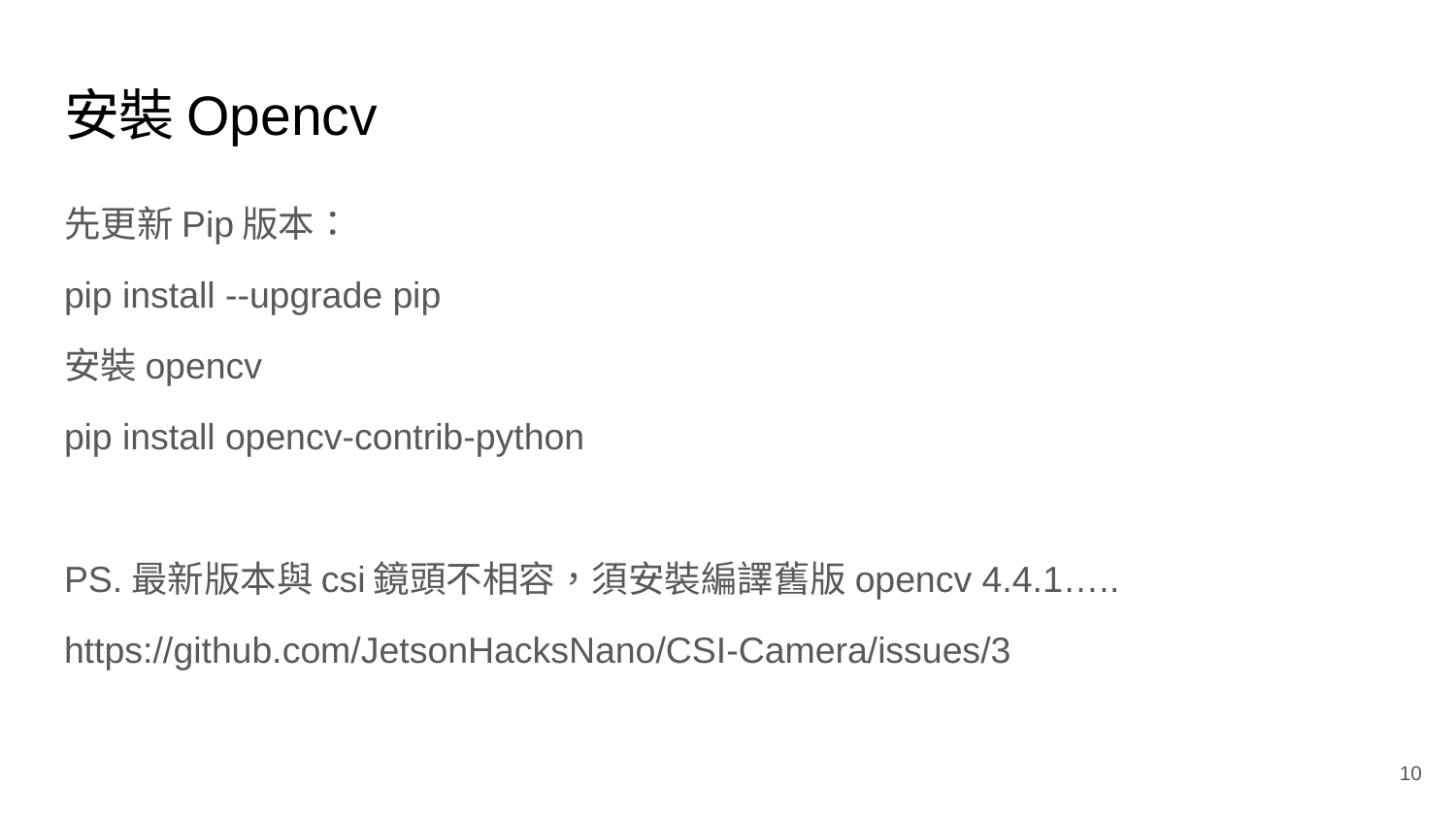

# 安裝Opencv
先更新Pip版本：
pip install --upgrade pip
安裝opencv
pip install opencv-contrib-python

PS.最新版本與csi鏡頭不相容，須安裝編譯舊版opencv 4.4.1…..
https://github.com/JetsonHacksNano/CSI-Camera/issues/3
10